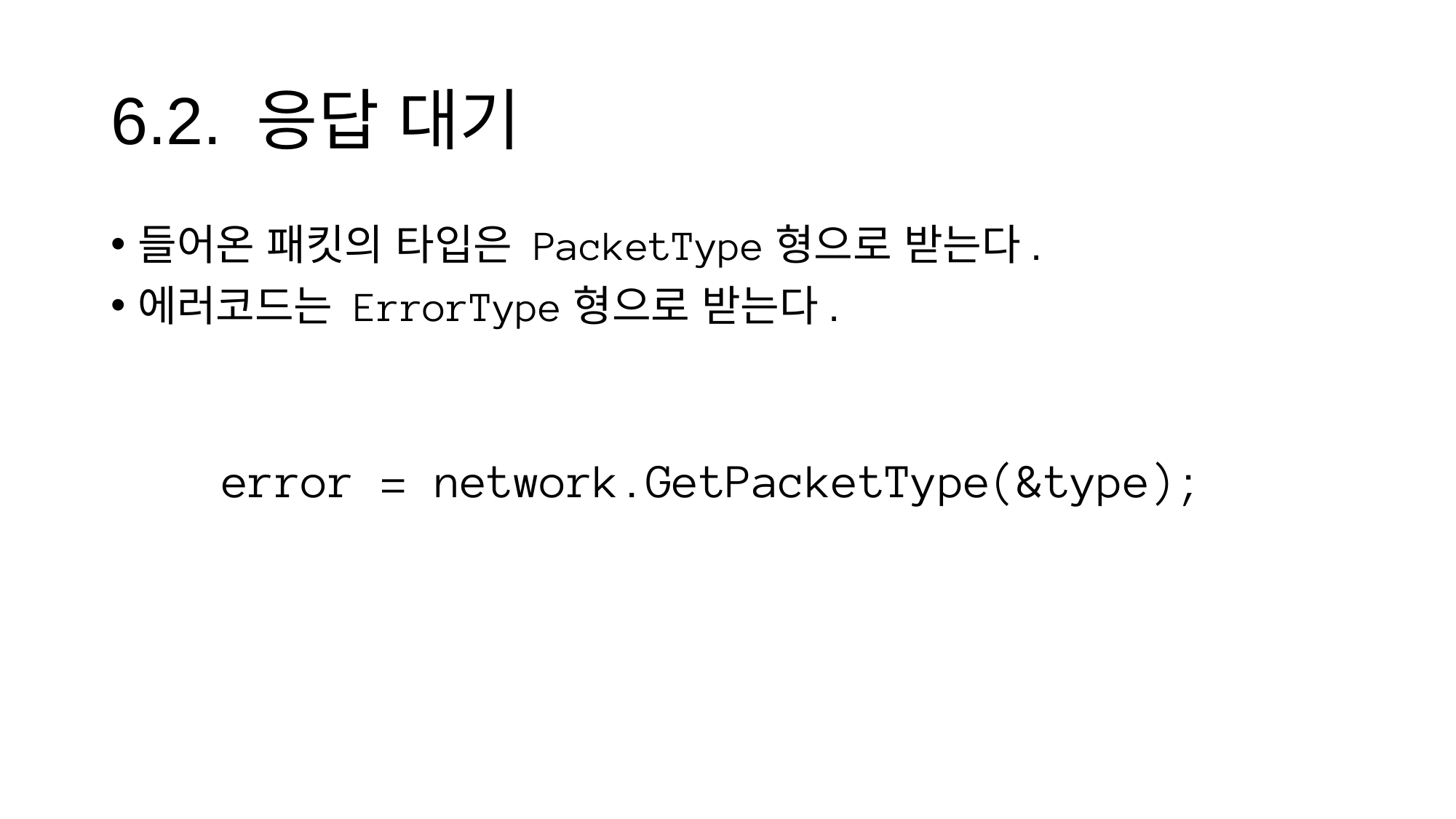

# 6.2. 응답 대기
들어온 패킷의 타입은 PacketType형으로 받는다.
에러코드는 ErrorType형으로 받는다.
error = network.GetPacketType(&type);